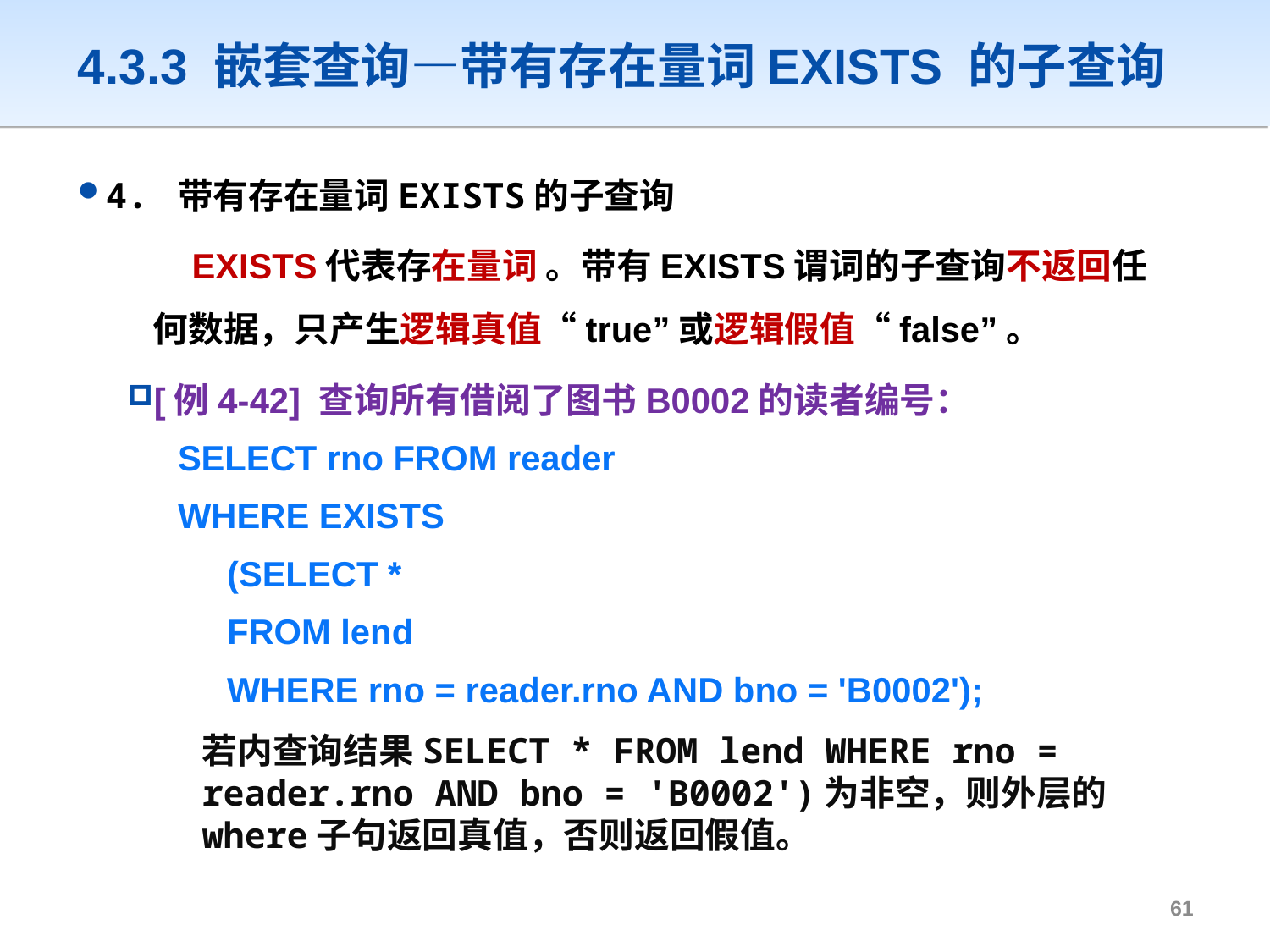

# 4.3.3 嵌套查询—带有存在量词EXISTS 的子查询
4. 带有存在量词EXISTS的子查询
	    EXISTS代表存在量词 。带有EXISTS谓词的子查询不返回任何数据，只产生逻辑真值“true”或逻辑假值“false”。
[例4-42] 查询所有借阅了图书B0002的读者编号：
SELECT rno FROM reader
WHERE EXISTS
(SELECT *
FROM lend
WHERE rno = reader.rno AND bno = 'B0002');

	若内查询结果SELECT * FROM lend WHERE rno = reader.rno AND bno = 'B0002')为非空，则外层的where子句返回真值，否则返回假值。

61